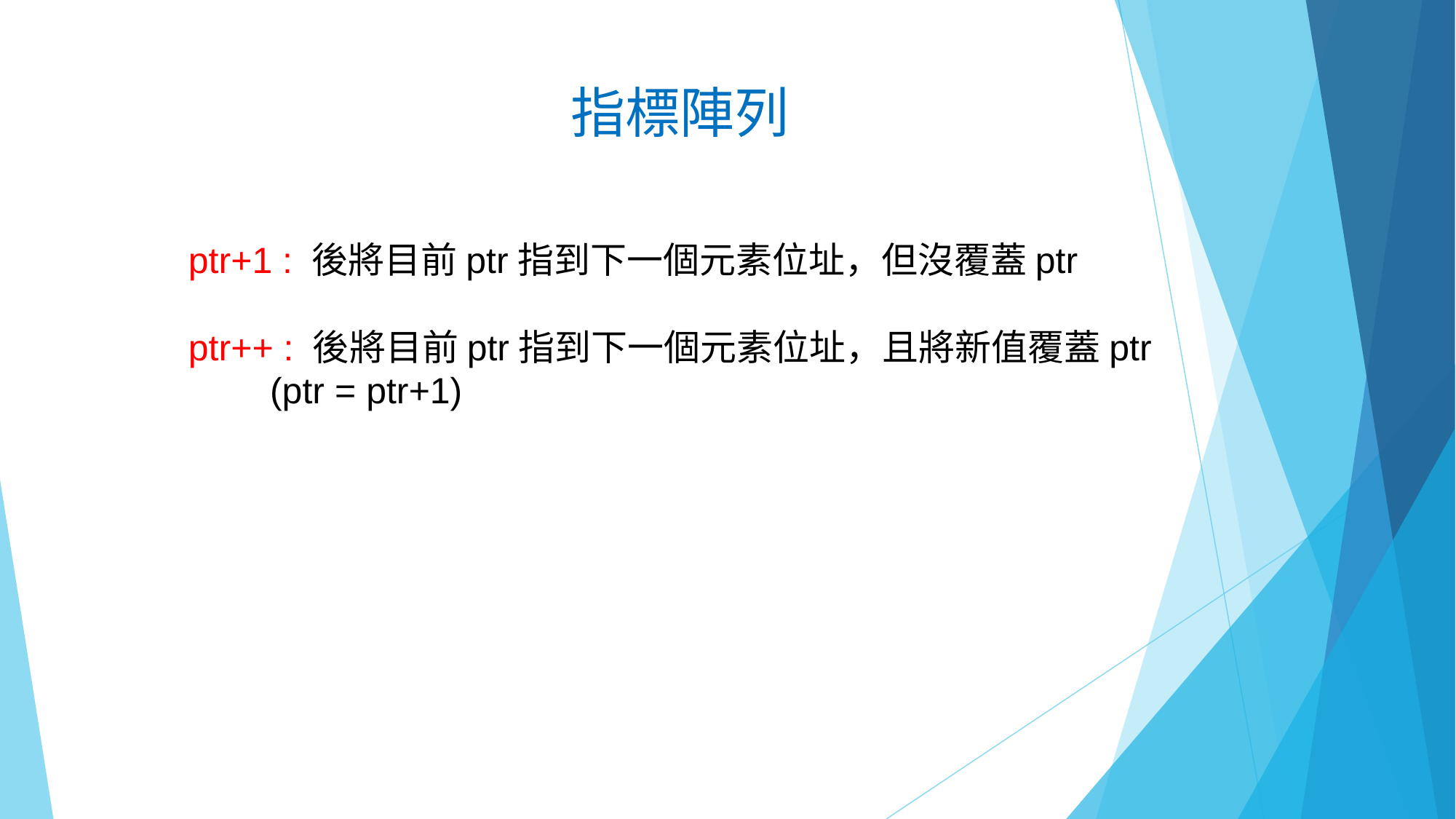

# 指標陣列
ptr+1 : 後將目前ptr指到下一個元素位址，但沒覆蓋ptr

ptr++ : 後將目前ptr指到下一個元素位址，且將新值覆蓋ptr
        (ptr = ptr+1)